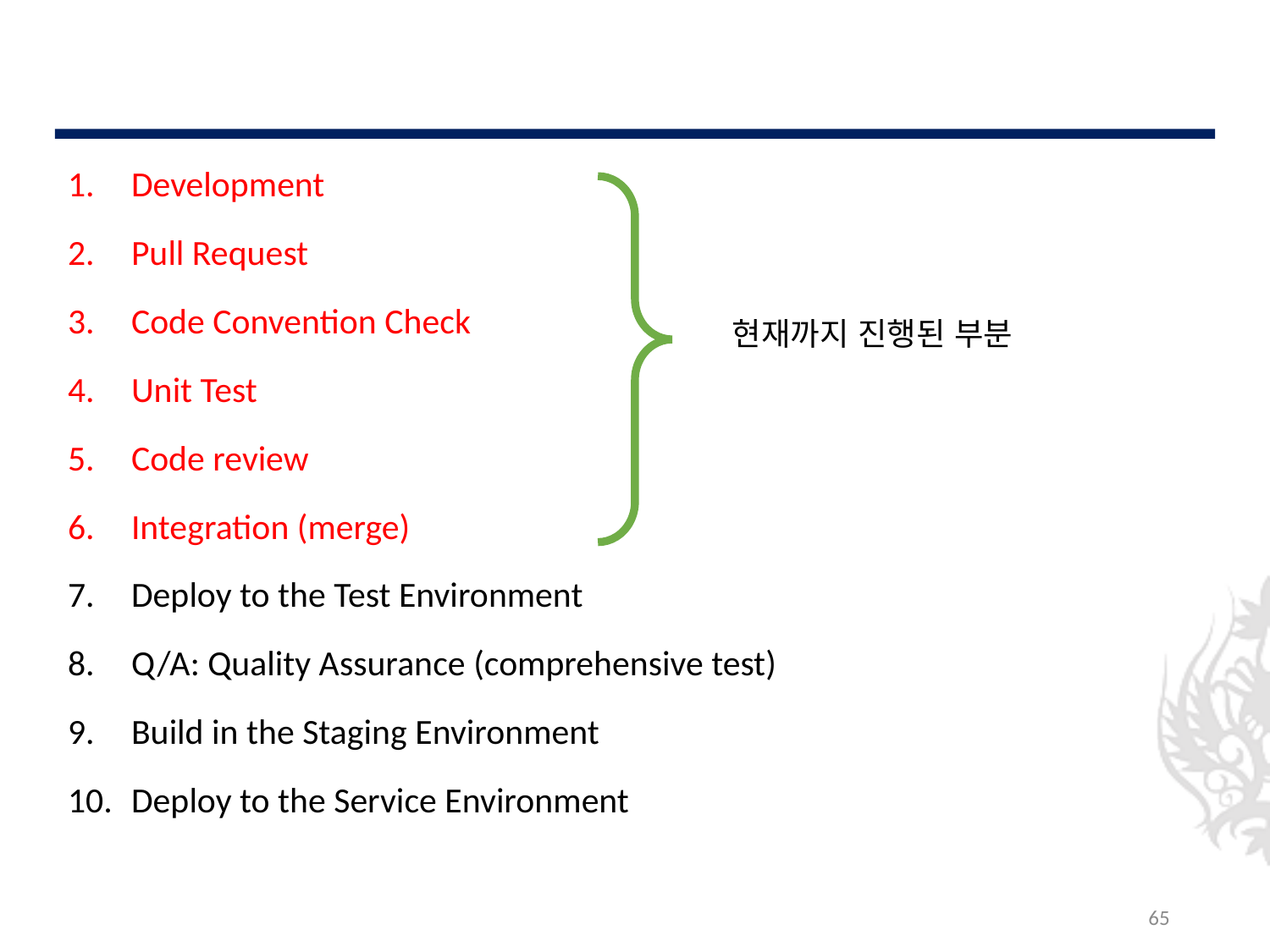

#
Development
Pull Request
Code Convention Check
Unit Test
Code review
Integration (merge)
Deploy to the Test Environment
Q/A: Quality Assurance (comprehensive test)
Build in the Staging Environment
Deploy to the Service Environment

현재까지 진행된 부분
65